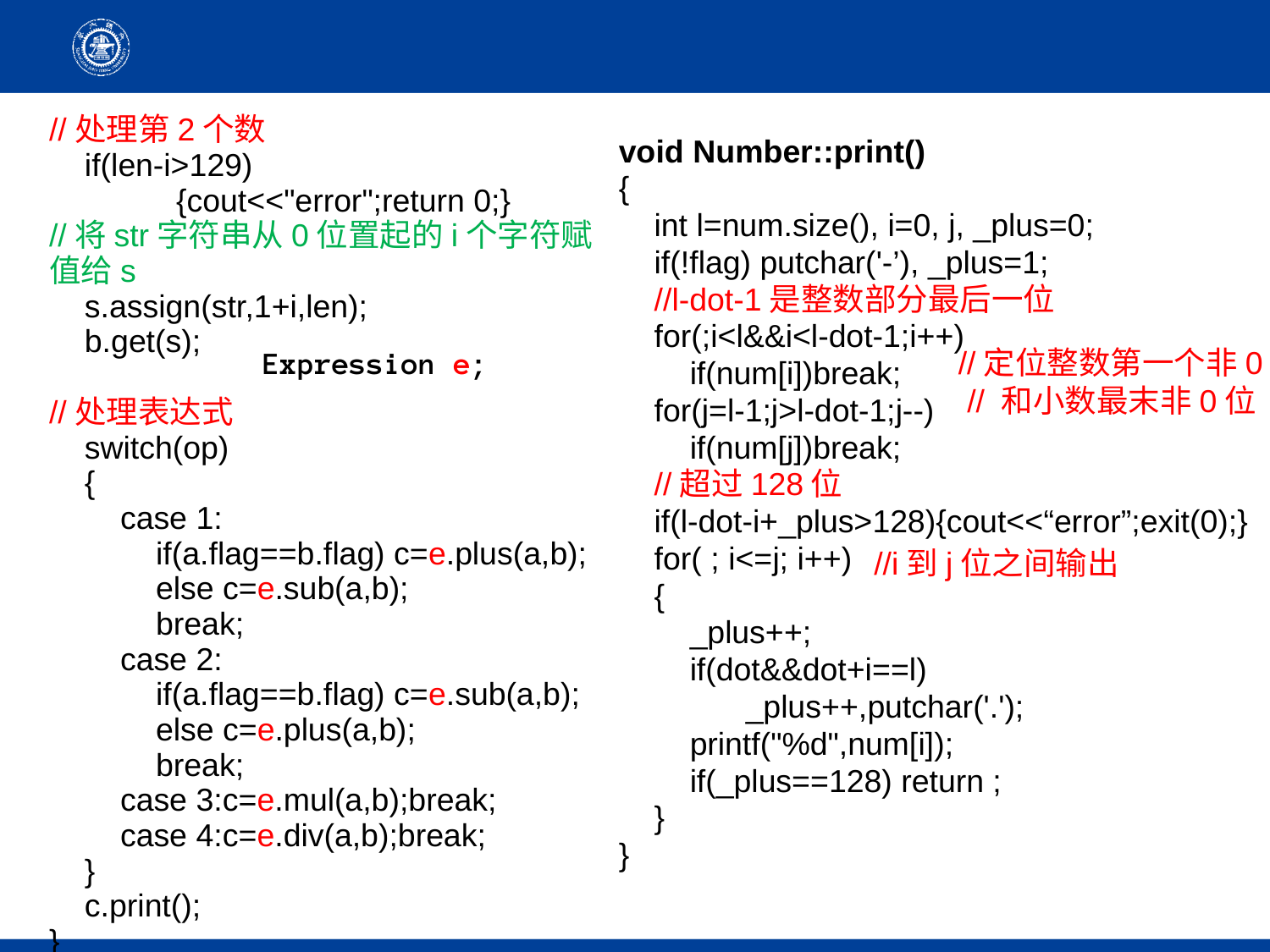

//处理第2个数
    if(len-i>129)
	{cout<<"error";return 0;}
//将str字符串从0位置起的i个字符赋值给s
    s.assign(str,1+i,len);
    b.get(s);

//处理表达式
    switch(op)
    {
        case 1:
            if(a.flag==b.flag) c=e.plus(a,b);
            else c=e.sub(a,b);
            break;
        case 2:
            if(a.flag==b.flag) c=e.sub(a,b);
            else c=e.plus(a,b);
            break;
        case 3:c=e.mul(a,b);break;
        case 4:c=e.div(a,b);break;
    }
    c.print();
}

void Number::print()
{
    int l=num.size(), i=0, j, _plus=0;
    if(!flag) putchar('-’), _plus=1;
    //l-dot-1是整数部分最后一位
    for(;i<l&&i<l-dot-1;i++)
        if(num[i])break;
    for(j=l-1;j>l-dot-1;j--)
        if(num[j])break;
    //超过128位
    if(l-dot-i+_plus>128){cout<<“error”;exit(0);}
    for( ; i<=j; i++)
    {
        _plus++;
        if(dot&&dot+i==l)
	_plus++,putchar('.');
        printf("%d",num[i]);
        if(_plus==128) return ;
    }
}

 Expression e;

//定位整数第一个非0
 // 和小数最末非0位
//i到j位之间输出